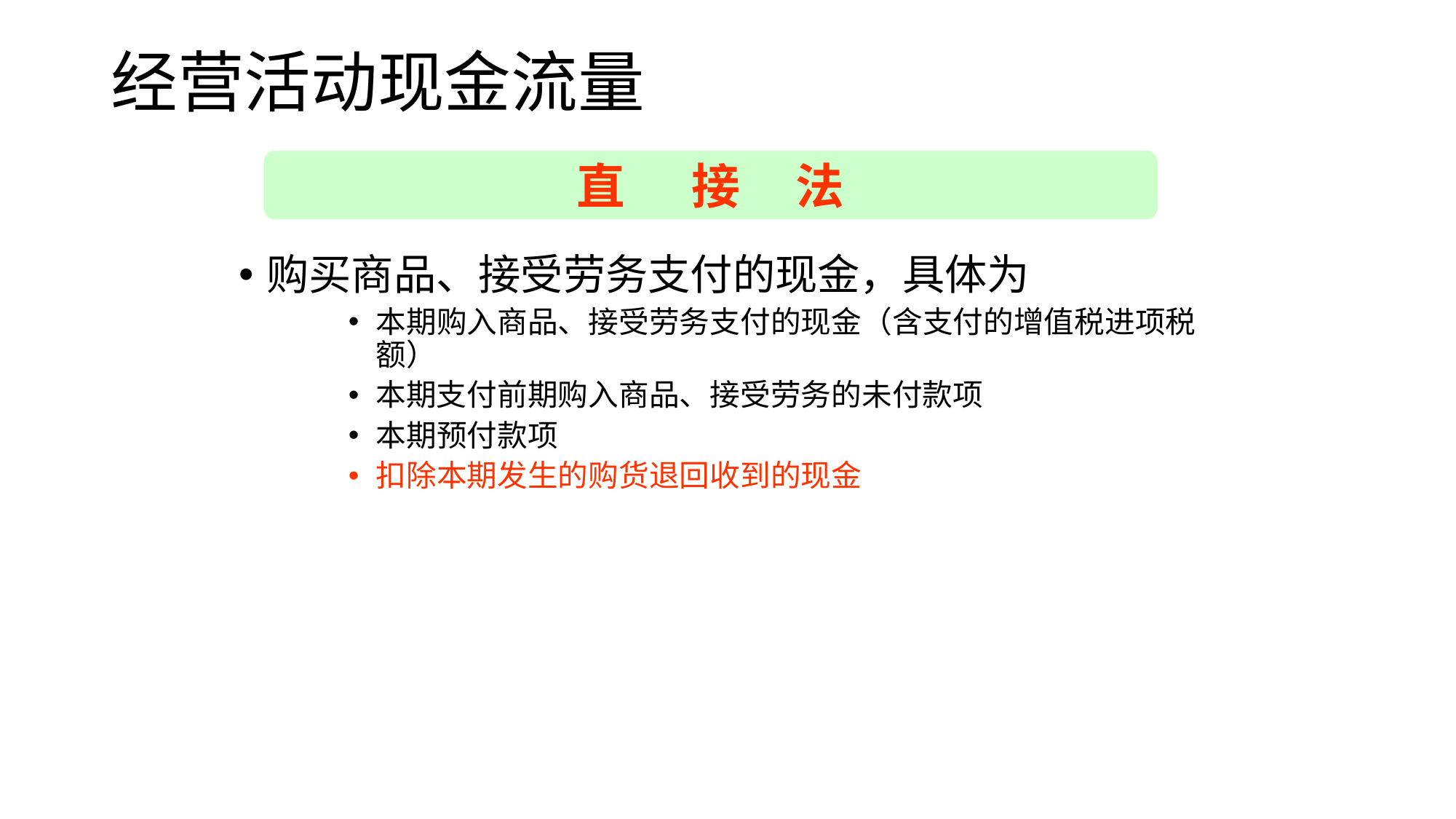

# 经营活动现金流量
直      接     法
购买商品、接受劳务支付的现金，具体为
本期购入商品、接受劳务支付的现金（含支付的增值税进项税额）
本期支付前期购入商品、接受劳务的未付款项
本期预付款项
扣除本期发生的购货退回收到的现金
2023/3/30
34